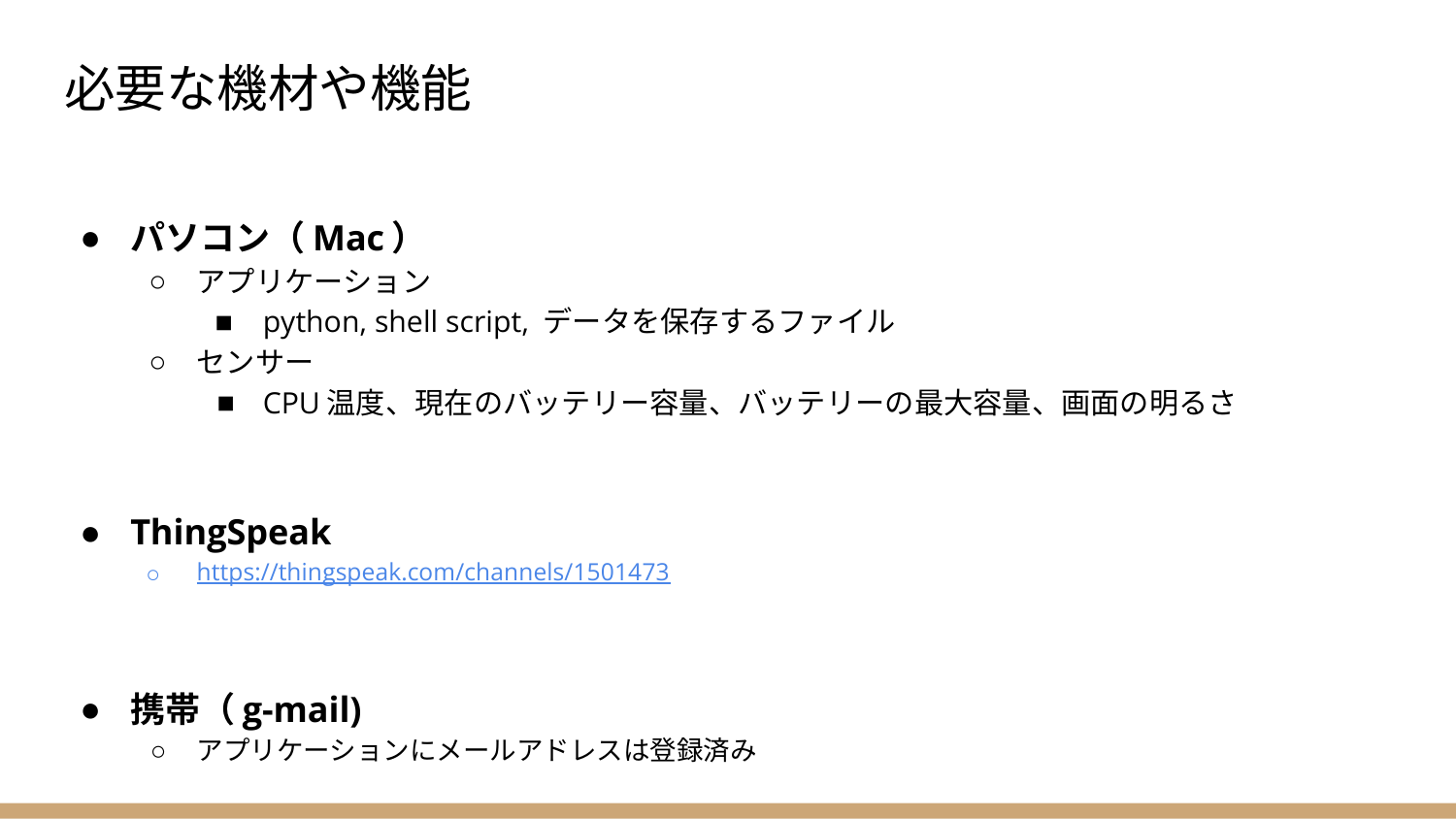

# 必要な機材や機能
パソコン（Mac）
アプリケーション
python, shell script, データを保存するファイル
センサー
CPU温度、現在のバッテリー容量、バッテリーの最大容量、画面の明るさ

ThingSpeak
https://thingspeak.com/channels/1501473

携帯（g-mail)
アプリケーションにメールアドレスは登録済み